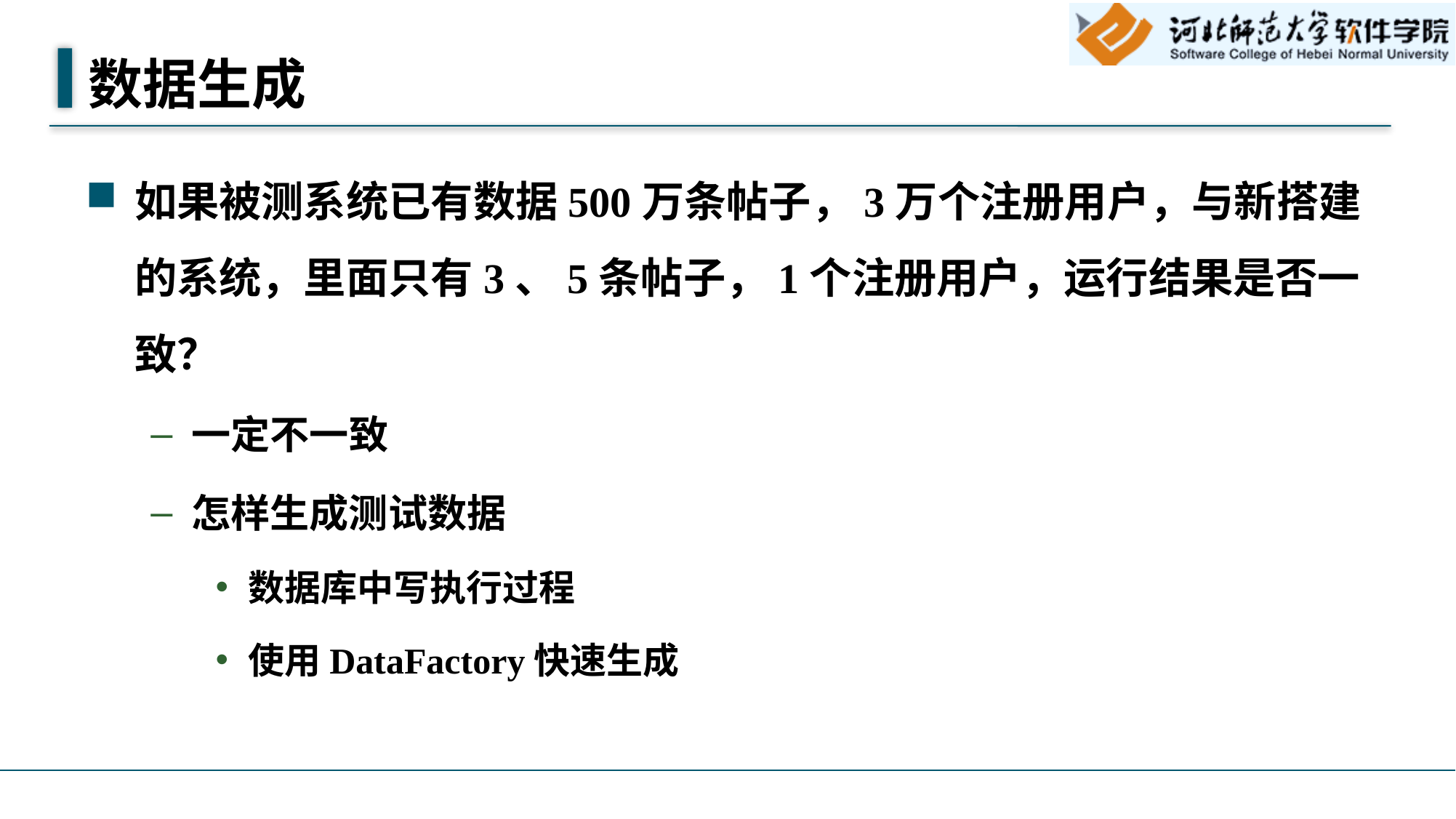

# 数据生成
如果被测系统已有数据500万条帖子，3万个注册用户，与新搭建的系统，里面只有3、5条帖子，1个注册用户，运行结果是否一致？
一定不一致
怎样生成测试数据
数据库中写执行过程
使用DataFactory快速生成